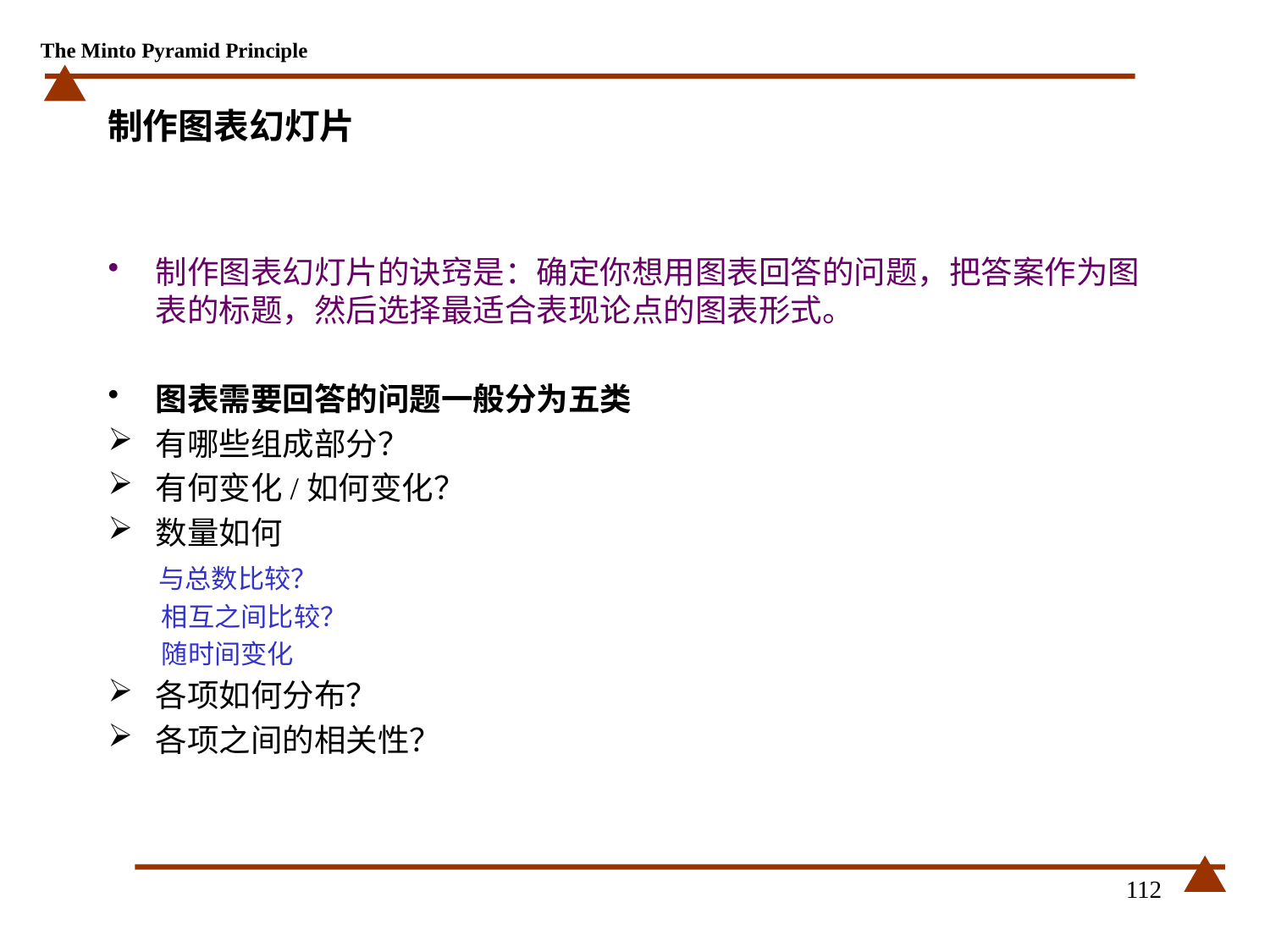

# 制作图表幻灯片
制作图表幻灯片的诀窍是：确定你想用图表回答的问题，把答案作为图表的标题，然后选择最适合表现论点的图表形式。

图表需要回答的问题一般分为五类
有哪些组成部分？
有何变化/如何变化？
数量如何
      与总数比较？
        相互之间比较？
        随时间变化
各项如何分布？
各项之间的相关性？

112